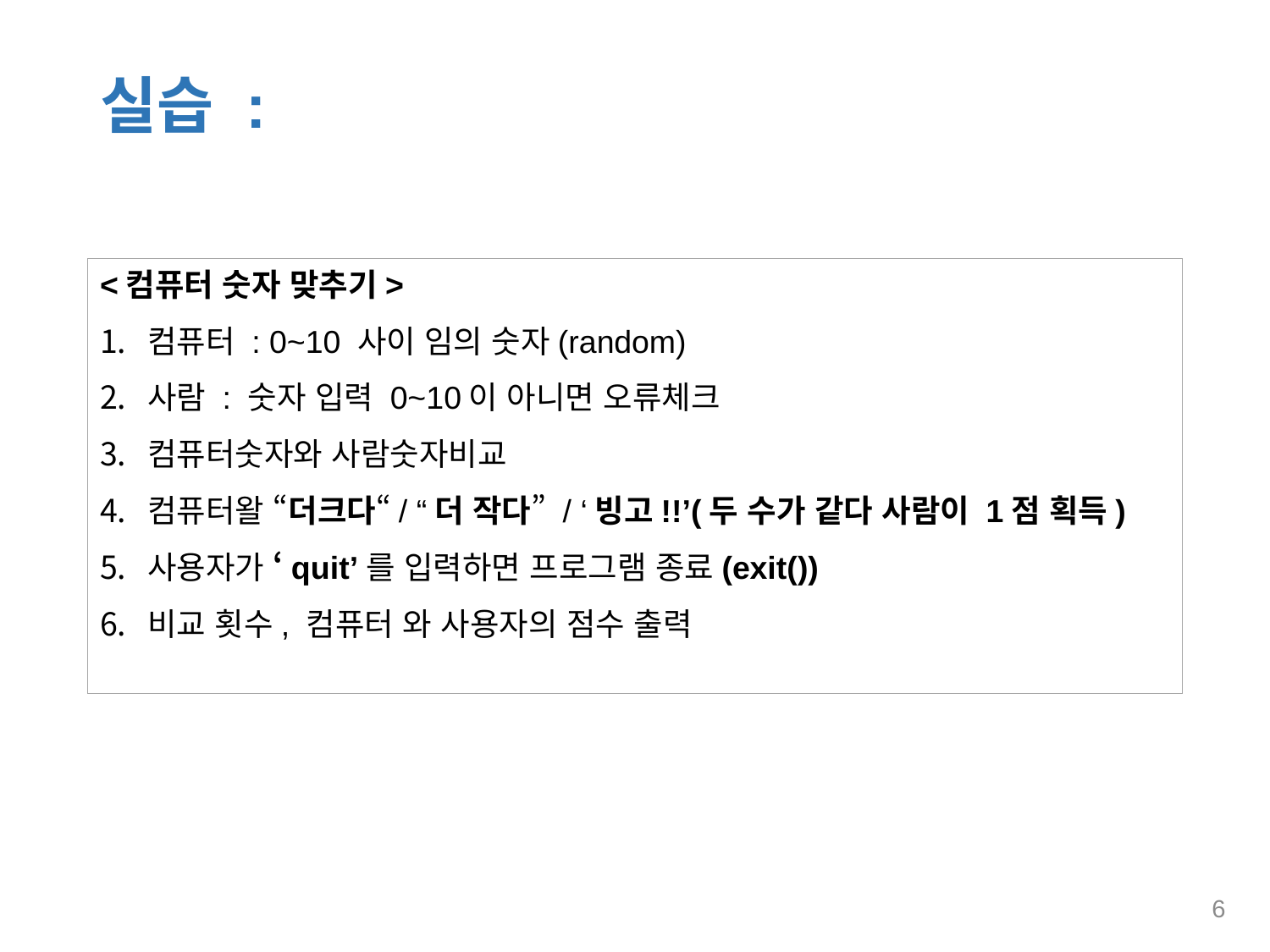

# 실습 :
<컴퓨터 숫자 맞추기>
컴퓨터 : 0~10 사이 임의 숫자(random)
사람 : 숫자 입력 0~10이 아니면 오류체크
컴퓨터숫자와 사람숫자비교
컴퓨터왈 “더크다“/ “더 작다” / ‘빙고!!’(두 수가 같다 사람이 1점 획득)
사용자가 ‘quit’를 입력하면 프로그램 종료(exit())
비교 횟수, 컴퓨터 와 사용자의 점수 출력

6